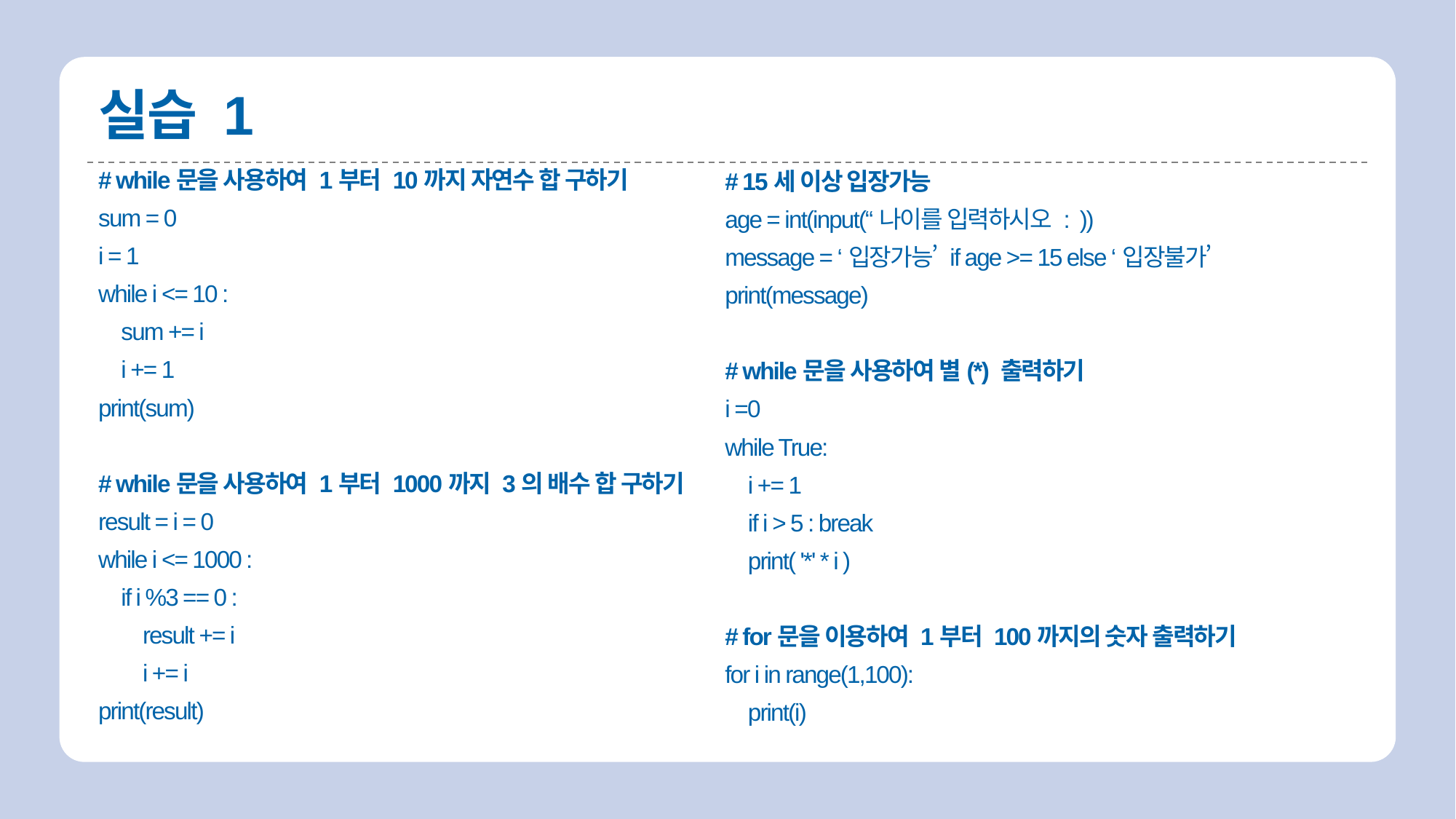

# 실습 1
# while문을 사용하여 1부터 10까지 자연수 합 구하기
sum = 0
i = 1
while i <= 10 :
    sum += i
    i += 1
print(sum)

# while문을 사용하여 1부터 1000까지 3의 배수 합 구하기
result = i = 0
while i <= 1000 :
    if i %3 == 0 :
        result += i
        i += i
print(result)

# 15세 이상 입장가능
age = int(input(“나이를 입력하시오 :  ))
message = ‘입장가능’ if age >= 15 else ‘입장불가’
print(message)

# while문을 사용하여 별(*) 출력하기
i =0
while True:
    i += 1
    if i > 5 : break
    print( '*' * i )

# for문을 이용하여 1부터 100까지의 숫자 출력하기
for i in range(1,100):
    print(i)